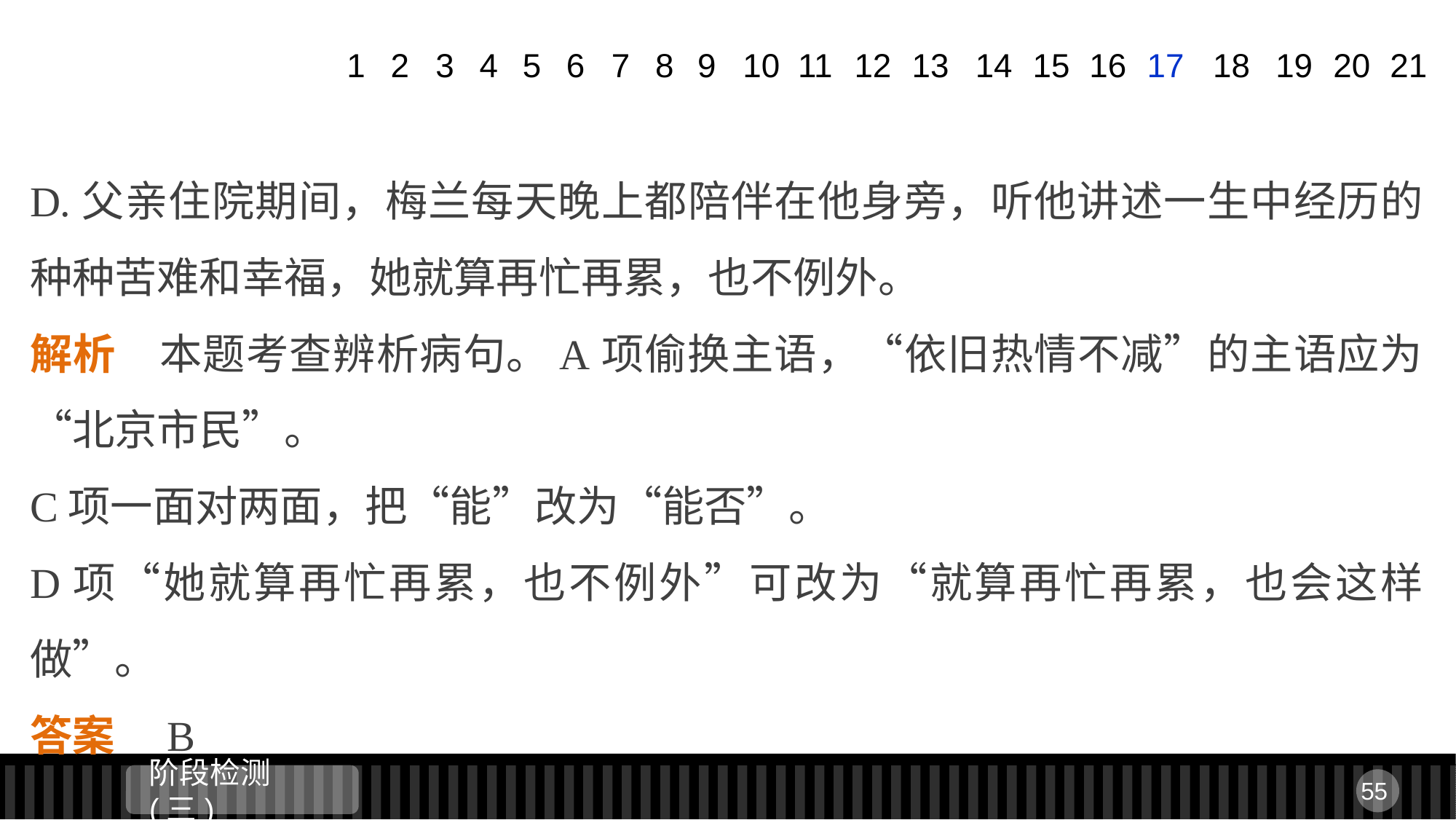

1
2
3
4
5
6
7
8
9
11
12
13
14
15
16
17
18
19
20
21
10
D.父亲住院期间，梅兰每天晚上都陪伴在他身旁，听他讲述一生中经历的种种苦难和幸福，她就算再忙再累，也不例外。
解析　本题考查辨析病句。A项偷换主语，“依旧热情不减”的主语应为“北京市民”。
C项一面对两面，把“能”改为“能否”。
D项“她就算再忙再累，也不例外”可改为“就算再忙再累，也会这样做”。
答案　B